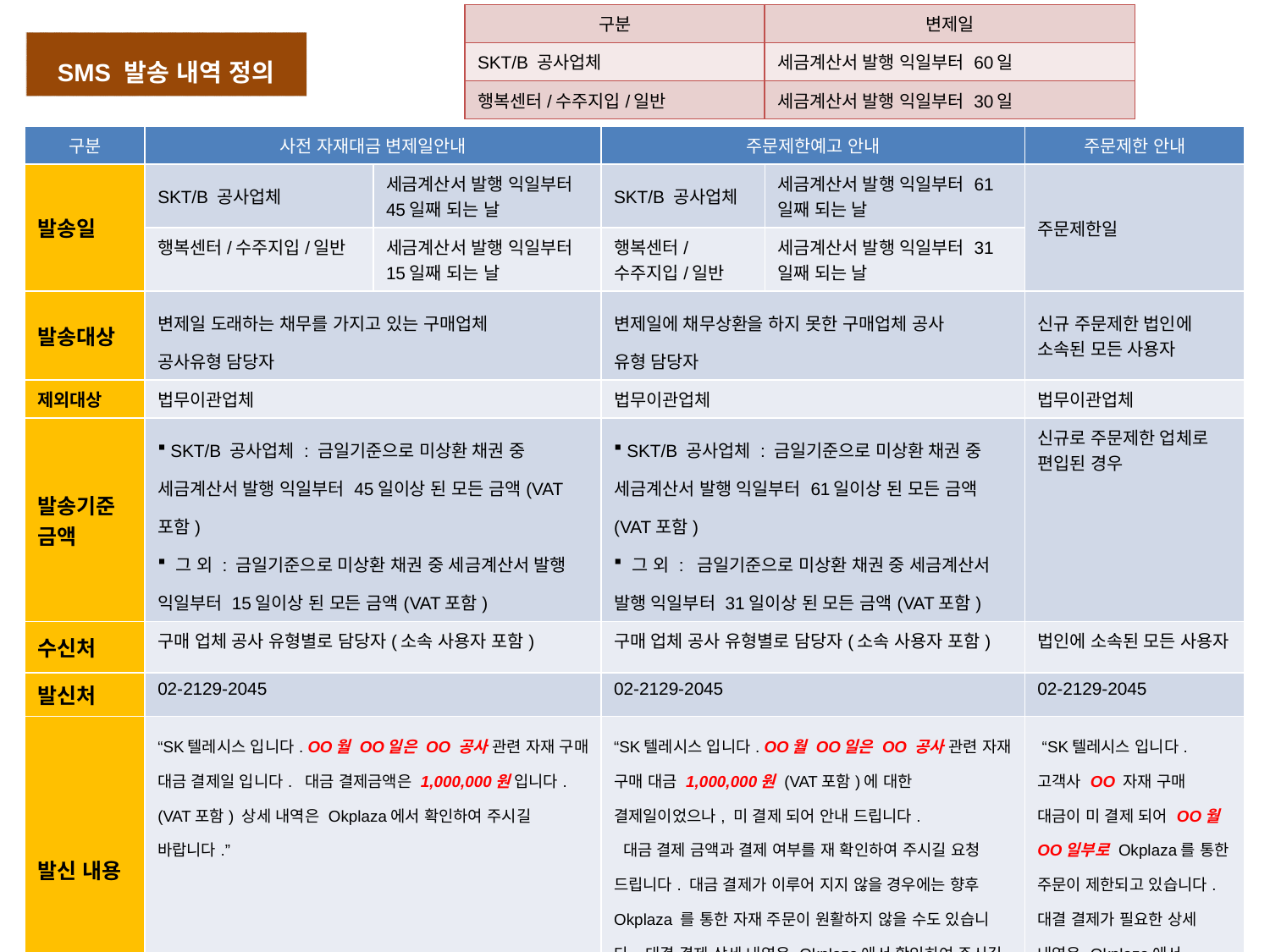

| 구분 | 변제일 |
| --- | --- |
| SKT/B 공사업체 | 세금계산서 발행 익일부터 60일 |
| 행복센터/수주지입/일반 | 세금계산서 발행 익일부터 30일 |
 SMS 발송 내역 정의
| 구분 | 사전 자재대금 변제일안내 |  | 주문제한예고 안내 |  | 주문제한 안내 |
| --- | --- | --- | --- | --- | --- |
| 발송일 | SKT/B 공사업체 | 세금계산서 발행 익일부터 45일째 되는 날 | SKT/B 공사업체 | 세금계산서 발행 익일부터 61일째 되는 날 | 주문제한일 |
|  | 행복센터/수주지입/일반 | 세금계산서 발행 익일부터 15일째 되는 날 | 행복센터/수주지입/일반 | 세금계산서 발행 익일부터 31일째 되는 날 |  |
| 발송대상 | 변제일 도래하는 채무를 가지고 있는 구매업체 공사유형 담당자 |  | 변제일에 채무상환을 하지 못한 구매업체 공사 유형 담당자 |  | 신규 주문제한 법인에 소속된 모든 사용자 |
| 제외대상 | 법무이관업체 |  | 법무이관업체 |  | 법무이관업체 |
| 발송기준 금액 | SKT/B 공사업체 : 금일기준으로 미상환 채권 중 세금계산서 발행 익일부터 45일이상 된 모든 금액(VAT포함) 그 외 : 금일기준으로 미상환 채권 중 세금계산서 발행 익일부터 15일이상 된 모든 금액(VAT포함) |  | SKT/B 공사업체 : 금일기준으로 미상환 채권 중 세금계산서 발행 익일부터 61일이상 된 모든 금액(VAT포함) 그 외 : 금일기준으로 미상환 채권 중 세금계산서 발행 익일부터 31일이상 된 모든 금액(VAT포함) |  | 신규로 주문제한 업체로 편입된 경우 |
| 수신처 | 구매 업체 공사 유형별로 담당자(소속 사용자 포함) |  | 구매 업체 공사 유형별로 담당자(소속 사용자 포함) |  | 법인에 소속된 모든 사용자 |
| 발신처 | 02-2129-2045 |  | 02-2129-2045 |  | 02-2129-2045 |
| 발신 내용 | “SK텔레시스 입니다. OO월 OO일은 OO 공사 관련 자재 구매 대금 결제일 입니다. 대금 결제금액은 1,000,000원 입니다. (VAT포함) 상세 내역은 Okplaza에서 확인하여 주시길 바랍니다.” |  | “SK텔레시스 입니다. OO월 OO일은 OO 공사 관련 자재 구매 대금 1,000,000원 (VAT포함)에 대한 결제일이었으나, 미 결제 되어 안내 드립니다. 대금 결제 금액과 결제 여부를 재 확인하여 주시길 요청 드립니다. 대금 결제가 이루어 지지 않을 경우에는 향후 Okplaza 를 통한 자재 주문이 원활하지 않을 수도 있습니다. 대결 결제 상세 내역은 Okplaza에서 확인하여 주시길 바랍니다.” |  | “SK텔레시스 입니다. 고객사 OO 자재 구매 대금이 미 결제 되어 OO월 OO일부로 Okplaza를 통한 주문이 제한되고 있습니다. 대결 결제가 필요한 상세 내역은 Okplaza에서 확인하여 주시길 바랍니다.” |